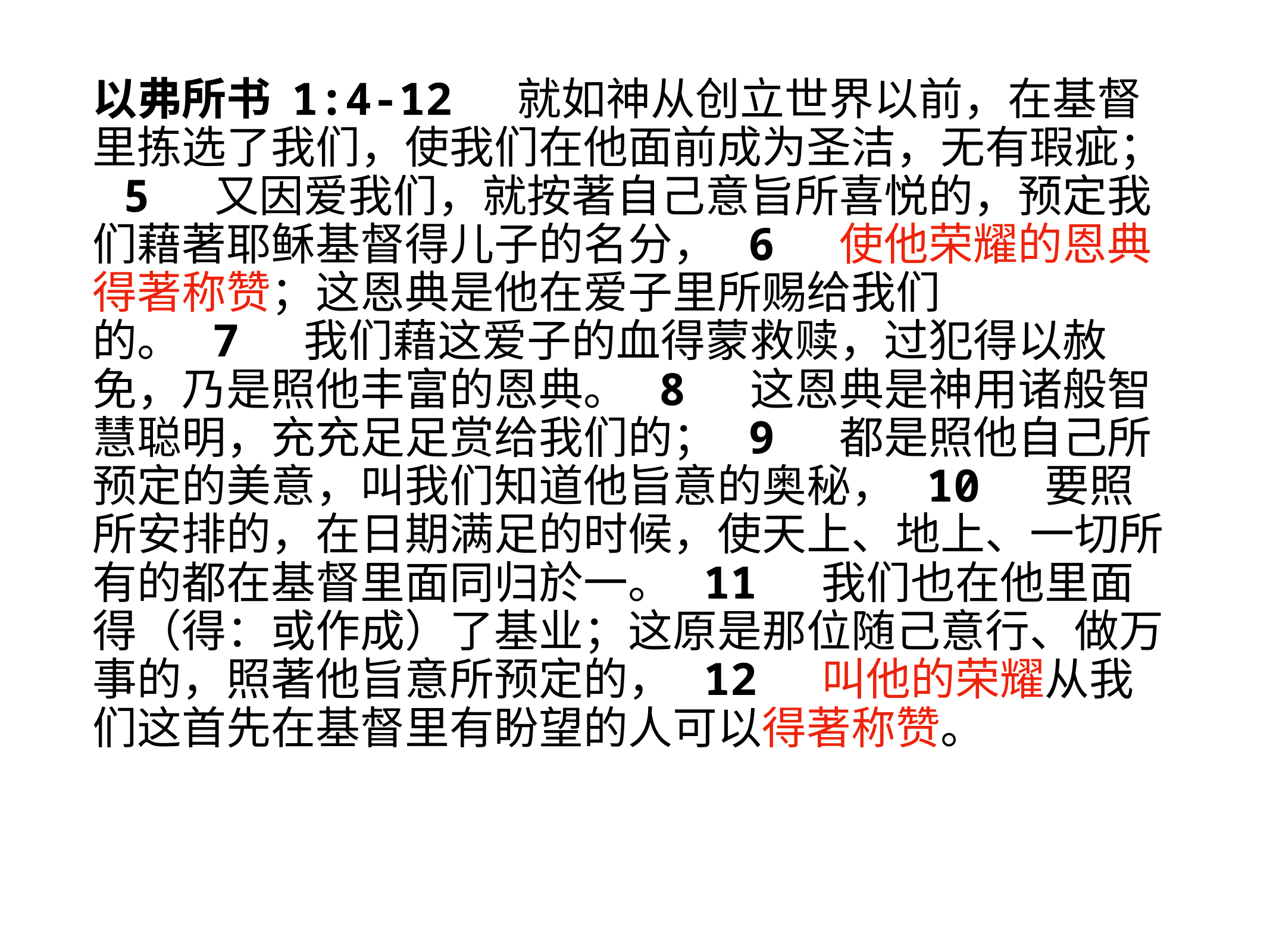

以弗所书 1:4-12  就如神从创立世界以前，在基督里拣选了我们，使我们在他面前成为圣洁，无有瑕疵；  5  又因爱我们，就按著自己意旨所喜悦的，预定我们藉著耶稣基督得儿子的名分，  6  使他荣耀的恩典得著称赞；这恩典是他在爱子里所赐给我们的。  7  我们藉这爱子的血得蒙救赎，过犯得以赦免，乃是照他丰富的恩典。  8  这恩典是神用诸般智慧聪明，充充足足赏给我们的；  9  都是照他自己所预定的美意，叫我们知道他旨意的奥秘，  10  要照所安排的，在日期满足的时候，使天上、地上、一切所有的都在基督里面同归於一。  11  我们也在他里面得（得：或作成）了基业；这原是那位随己意行、做万事的，照著他旨意所预定的，  12  叫他的荣耀从我们这首先在基督里有盼望的人可以得著称赞。